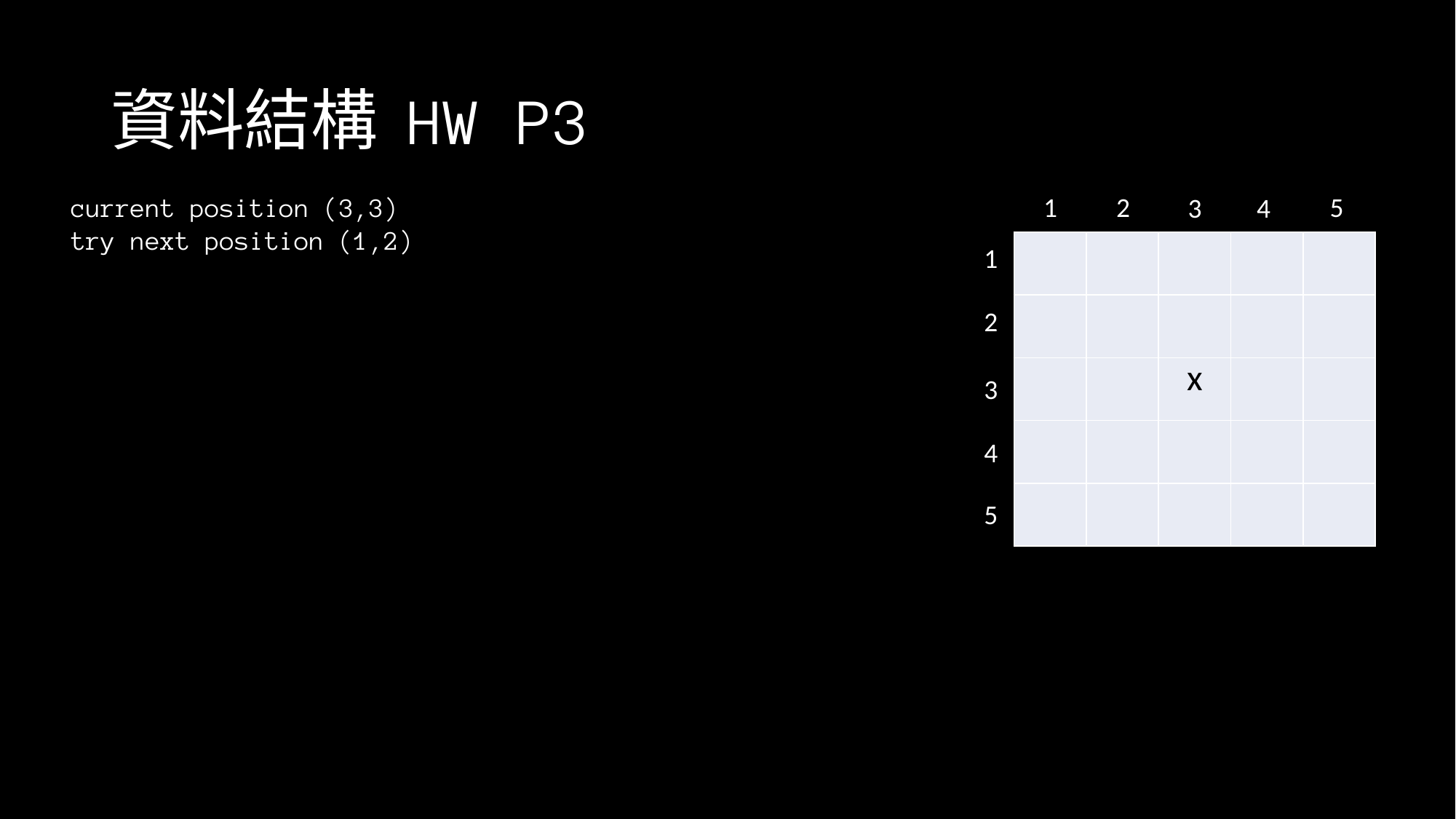

# 資料結構 HW P3
current position (3,3)
try next position (1,2)
1
2
5
3
4
|  |  |  |  |  |
| --- | --- | --- | --- | --- |
|  |  |  |  |  |
|  |  | x |  |  |
|  |  |  |  |  |
|  |  |  |  |  |
1
2
3
4
5